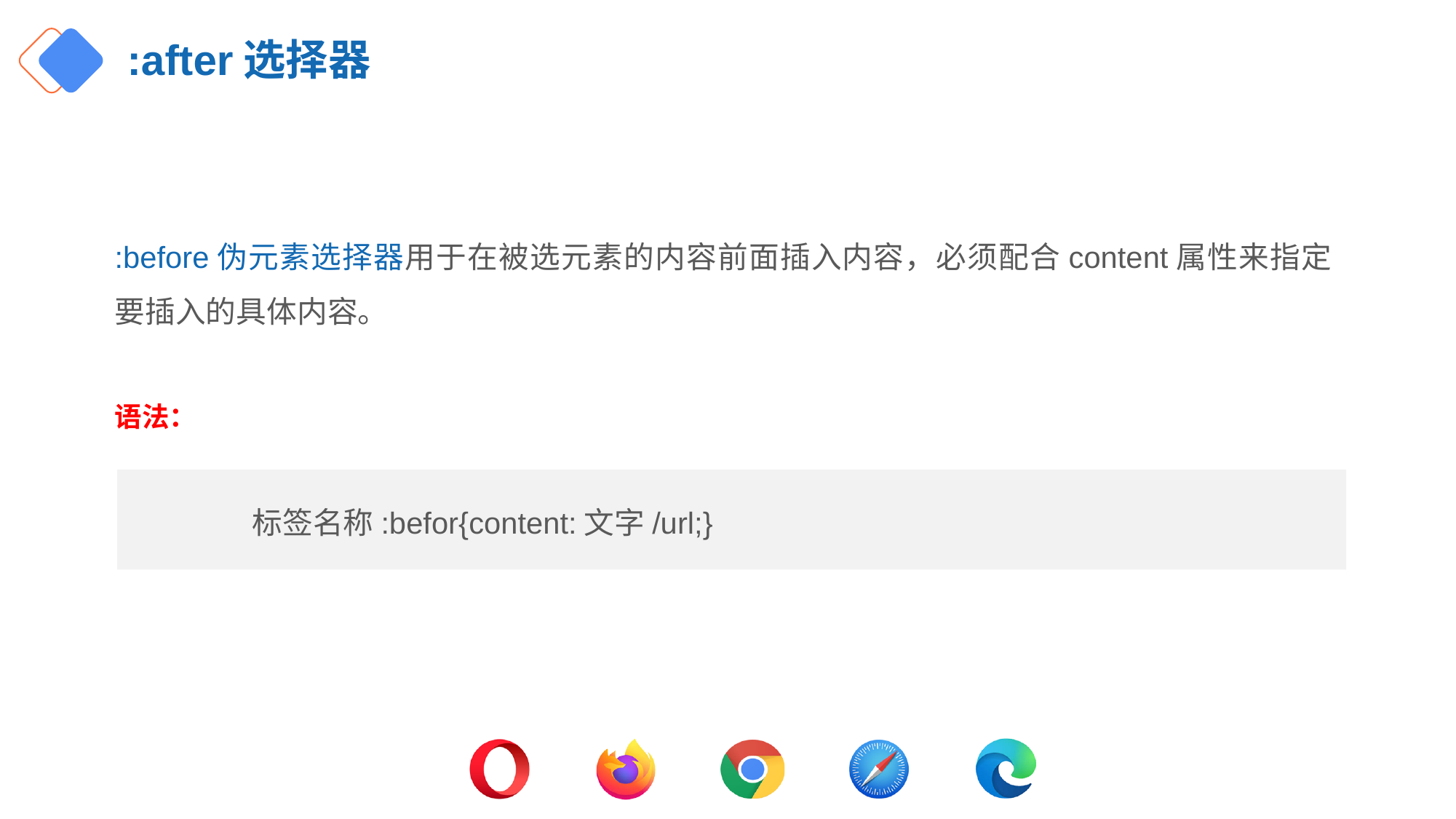

# :after选择器
:before伪元素选择器用于在被选元素的内容前面插入内容，必须配合content属性来指定要插入的具体内容。
语法：

标签名称:befor{content:文字/url;}